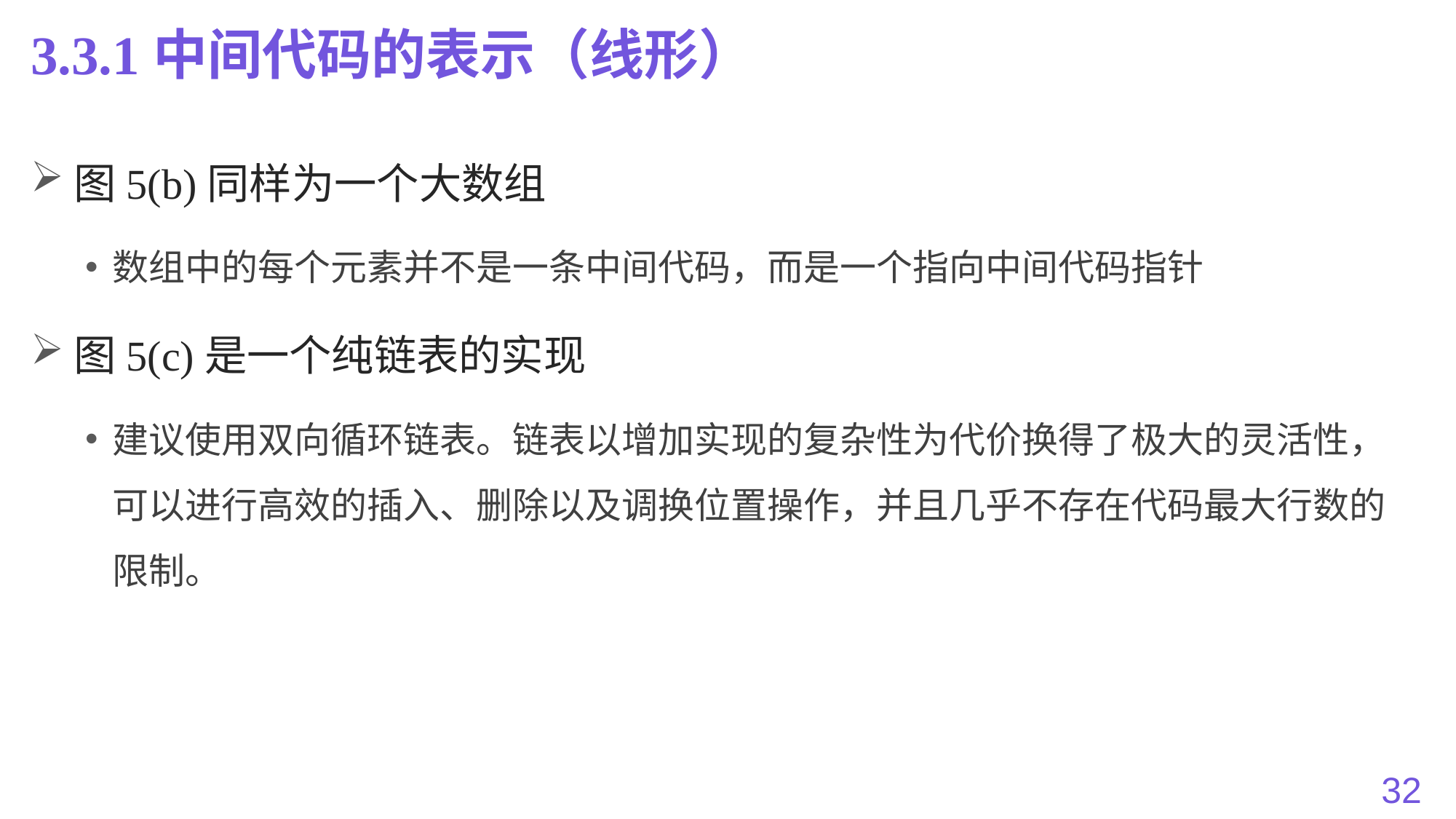

# 3.3.1中间代码的表示（线形）
图5(b)同样为一个大数组
数组中的每个元素并不是一条中间代码，而是一个指向中间代码指针
图5(c)是一个纯链表的实现
建议使用双向循环链表。链表以增加实现的复杂性为代价换得了极大的灵活性，可以进行高效的插入、删除以及调换位置操作，并且几乎不存在代码最大行数的限制。
32